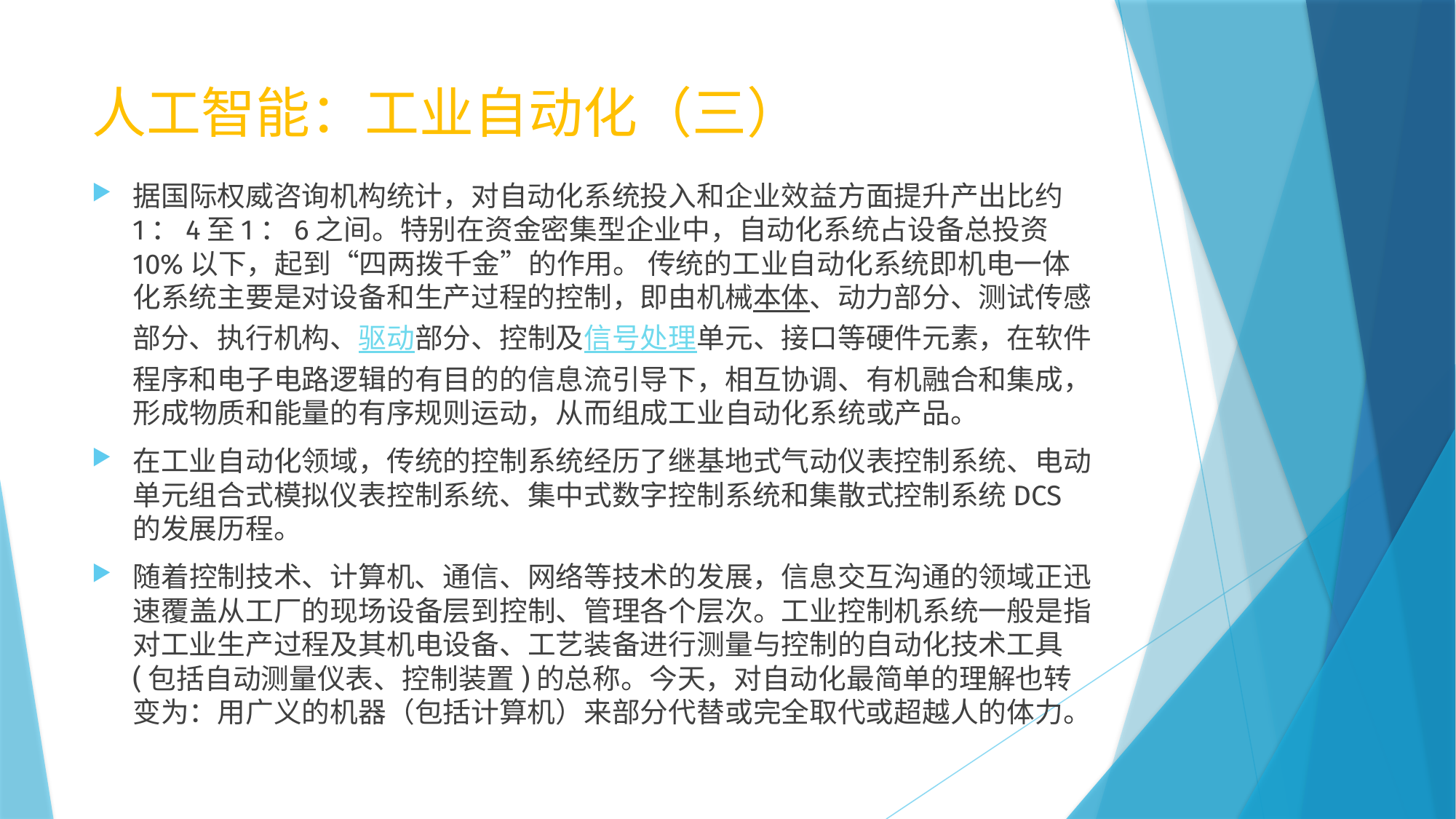

# 人工智能：工业自动化（三）
据国际权威咨询机构统计，对自动化系统投入和企业效益方面提升产出比约1：4至1：6之间。特别在资金密集型企业中，自动化系统占设备总投资10%以下，起到“四两拨千金”的作用。 传统的工业自动化系统即机电一体化系统主要是对设备和生产过程的控制，即由机械本体、动力部分、测试传感部分、执行机构、驱动部分、控制及信号处理单元、接口等硬件元素，在软件程序和电子电路逻辑的有目的的信息流引导下，相互协调、有机融合和集成，形成物质和能量的有序规则运动，从而组成工业自动化系统或产品。
在工业自动化领域，传统的控制系统经历了继基地式气动仪表控制系统、电动单元组合式模拟仪表控制系统、集中式数字控制系统和集散式控制系统DCS的发展历程。
随着控制技术、计算机、通信、网络等技术的发展，信息交互沟通的领域正迅速覆盖从工厂的现场设备层到控制、管理各个层次。工业控制机系统一般是指对工业生产过程及其机电设备、工艺装备进行测量与控制的自动化技术工具(包括自动测量仪表、控制装置)的总称。今天，对自动化最简单的理解也转变为：用广义的机器（包括计算机）来部分代替或完全取代或超越人的体力。